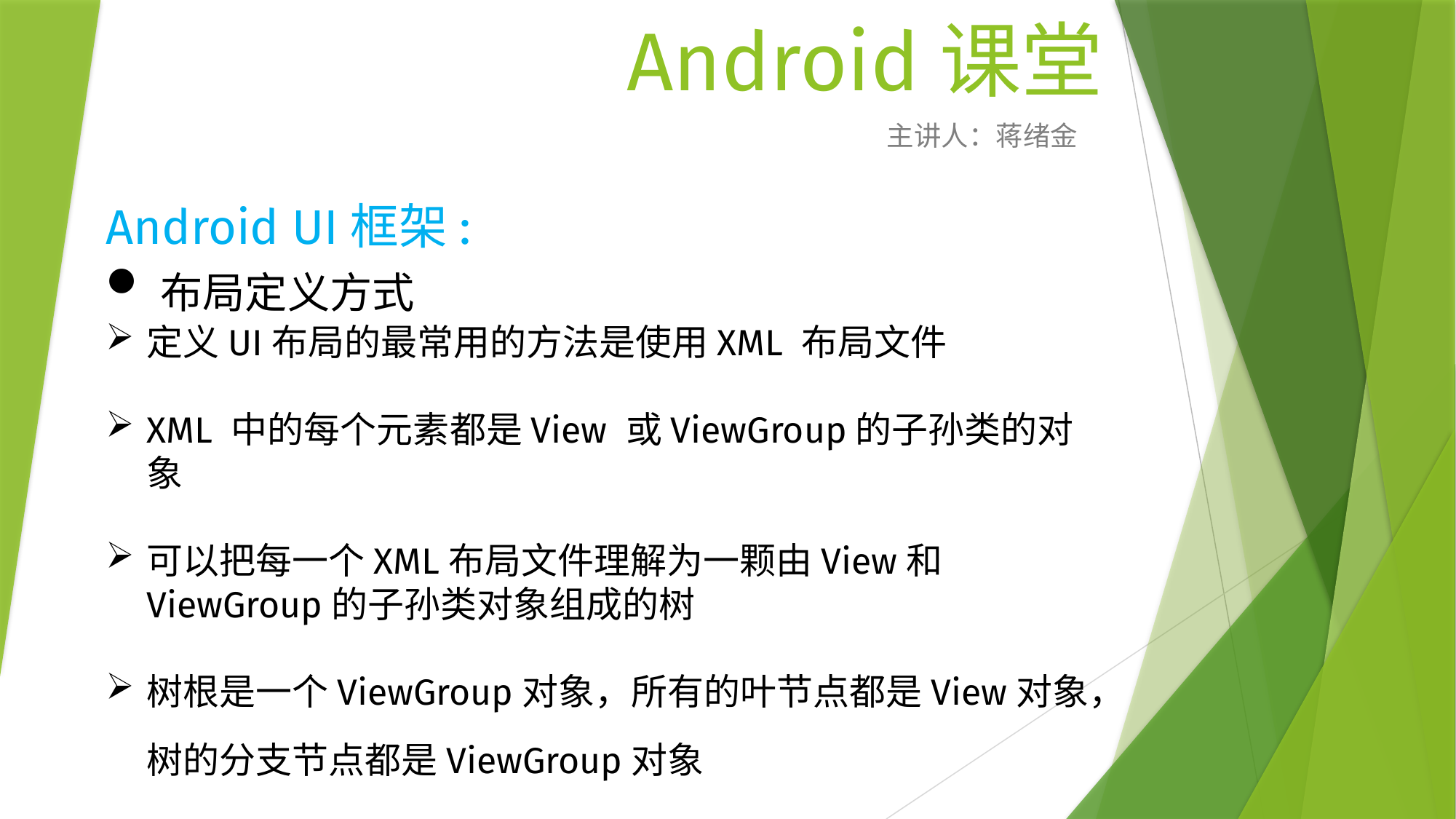

# Android课堂
主讲人：蒋绪金
Android UI框架:
布局定义方式
定义UI布局的最常用的方法是使用XML 布局文件

XML 中的每个元素都是View 或ViewGroup的子孙类的对象

可以把每一个XML布局文件理解为一颗由View和ViewGroup的子孙类对象组成的树

树根是一个ViewGroup对象，所有的叶节点都是View对象，树的分支节点都是ViewGroup对象